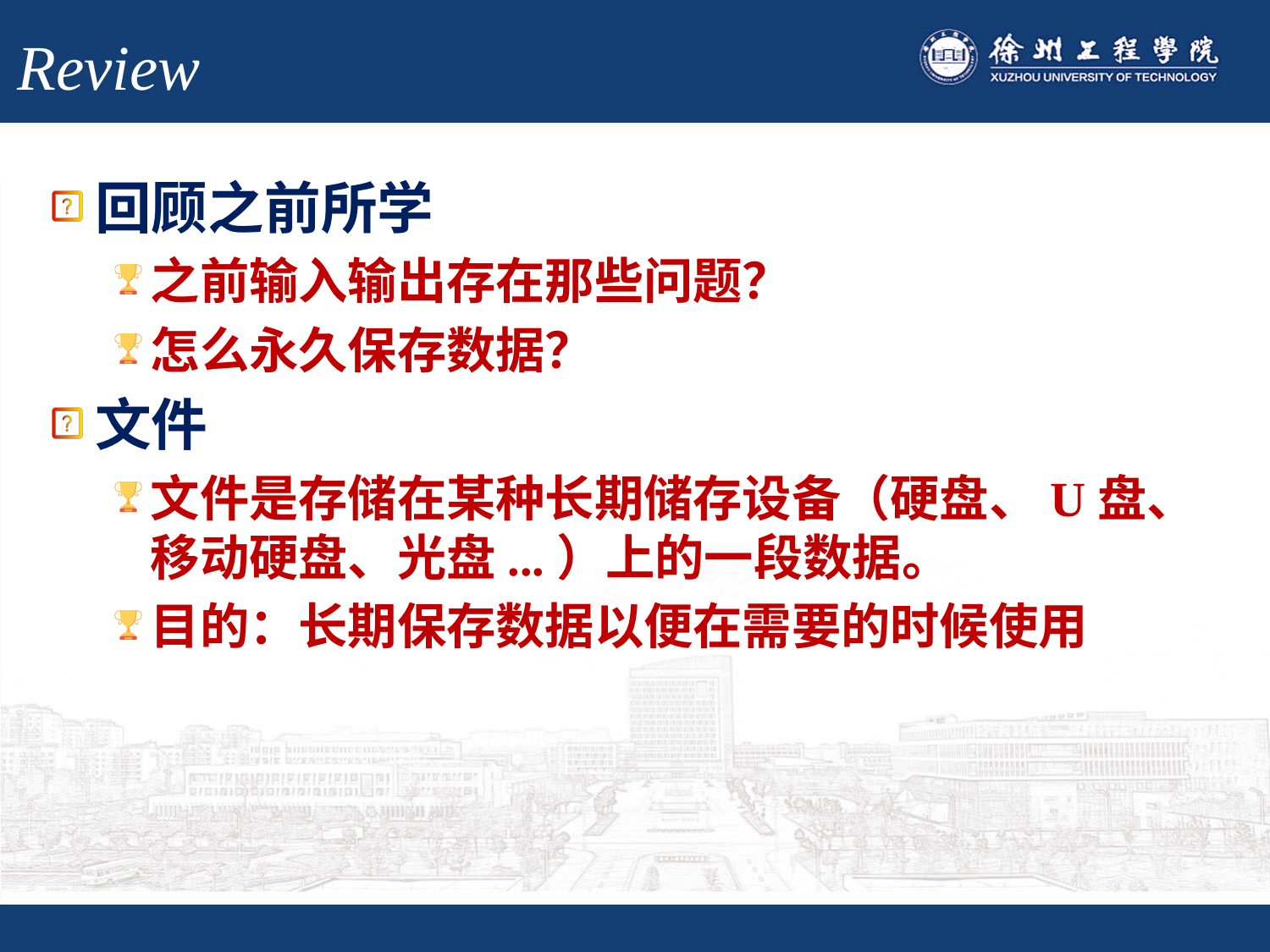

# Review
回顾之前所学
之前输入输出存在那些问题？
怎么永久保存数据？
文件
文件是存储在某种长期储存设备（硬盘、U盘、移动硬盘、光盘...）上的一段数据。
目的：长期保存数据以便在需要的时候使用